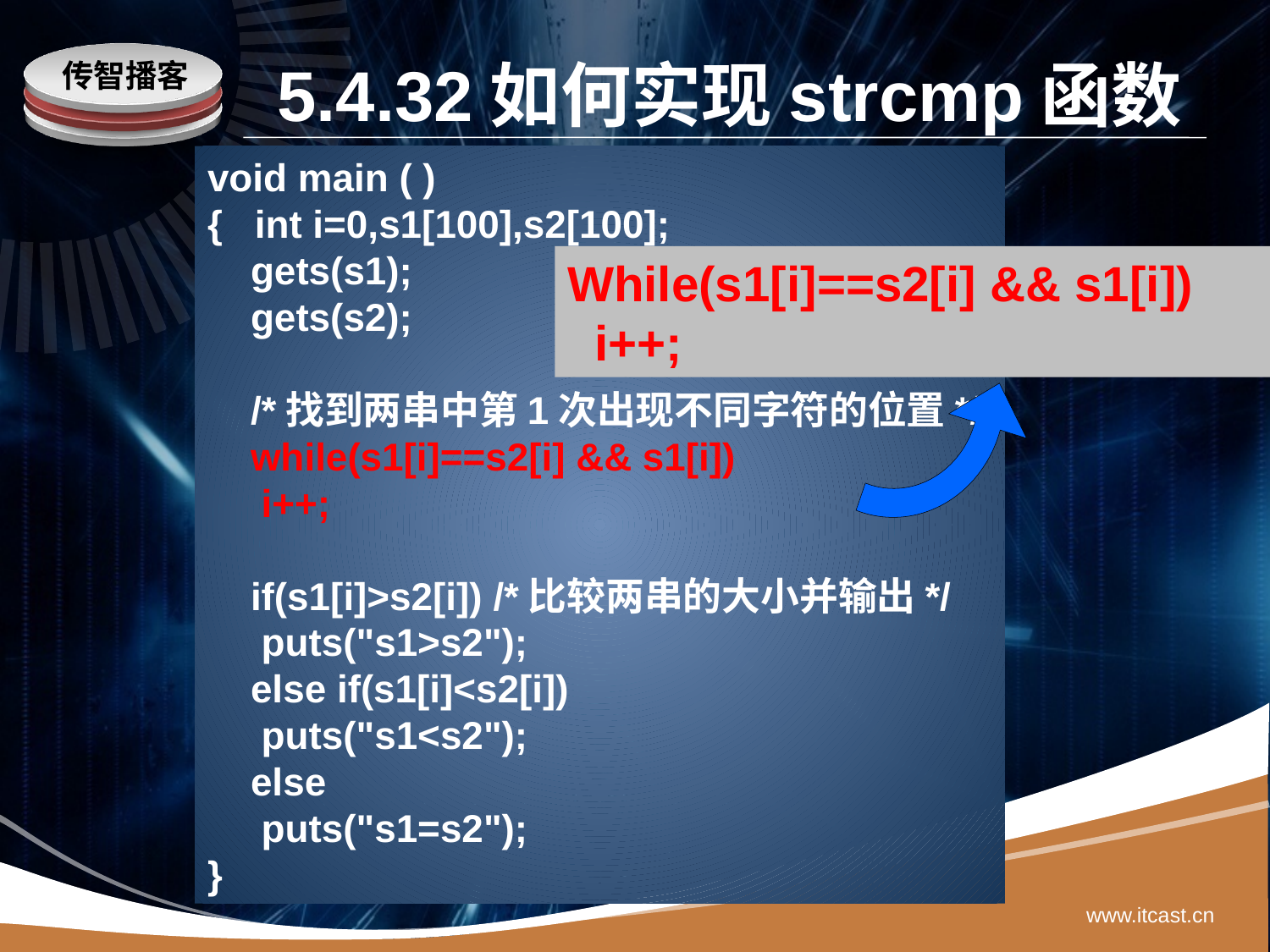

# 5.4.32如何实现strcmp函数
void main ( )
{   int i=0,s1[100],s2[100];
    gets(s1);
    gets(s2);

    /*找到两串中第1次出现不同字符的位置*/
    while(s1[i]==s2[i] && s1[i])
     i++;

    if(s1[i]>s2[i]) /*比较两串的大小并输出*/
     puts("s1>s2");
    else if(s1[i]<s2[i])
     puts("s1<s2");
    else
     puts("s1=s2");
}
While(s1[i]==s2[i] && s1[i])
  i++;

www.itcast.cn